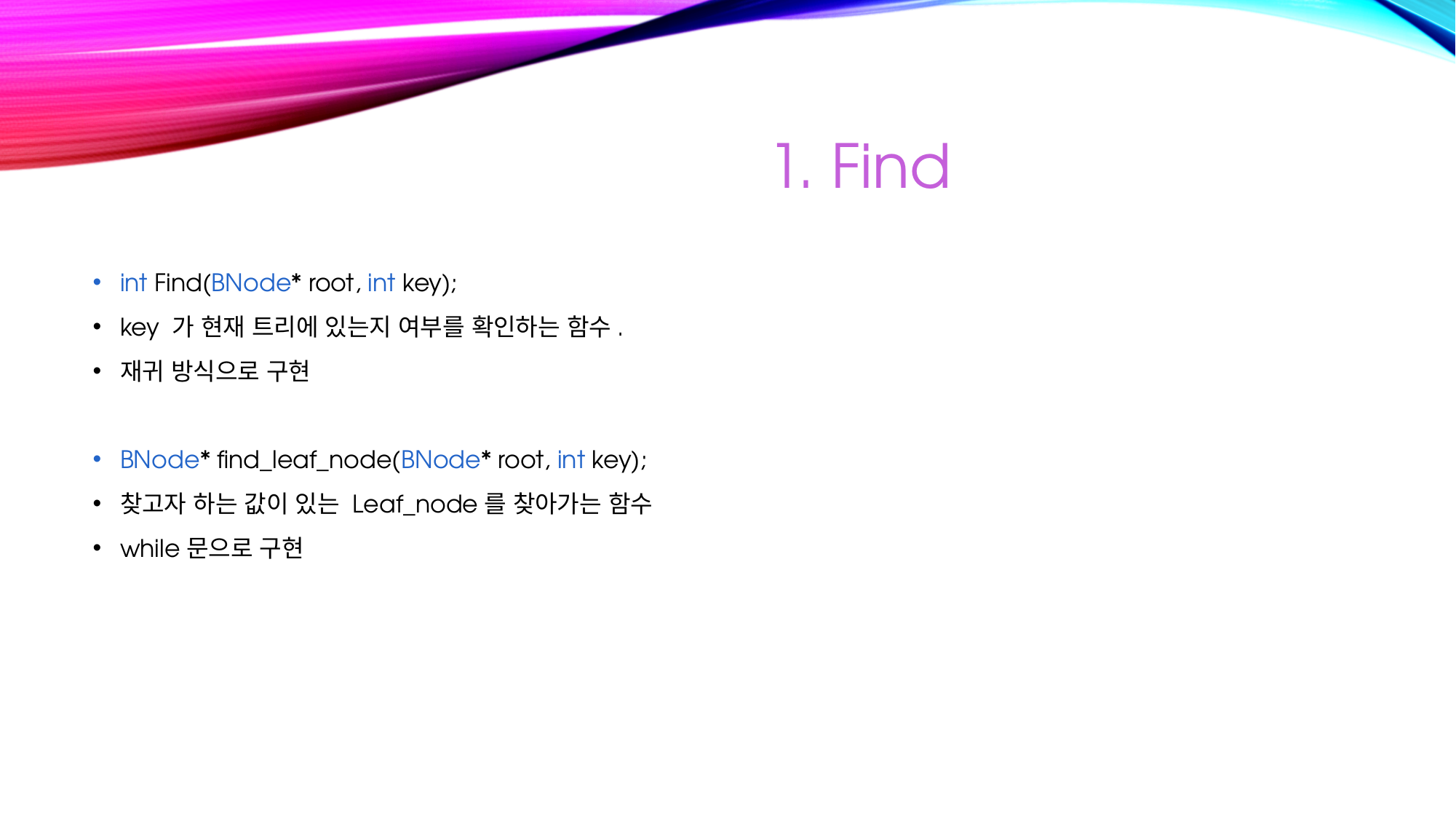

# 1. Find
int Find(BNode* root, int key);
key 가 현재 트리에 있는지 여부를 확인하는 함수.
재귀 방식으로 구현

BNode* find_leaf_node(BNode* root, int key);
찾고자 하는 값이 있는 Leaf_node를 찾아가는 함수
while문으로 구현